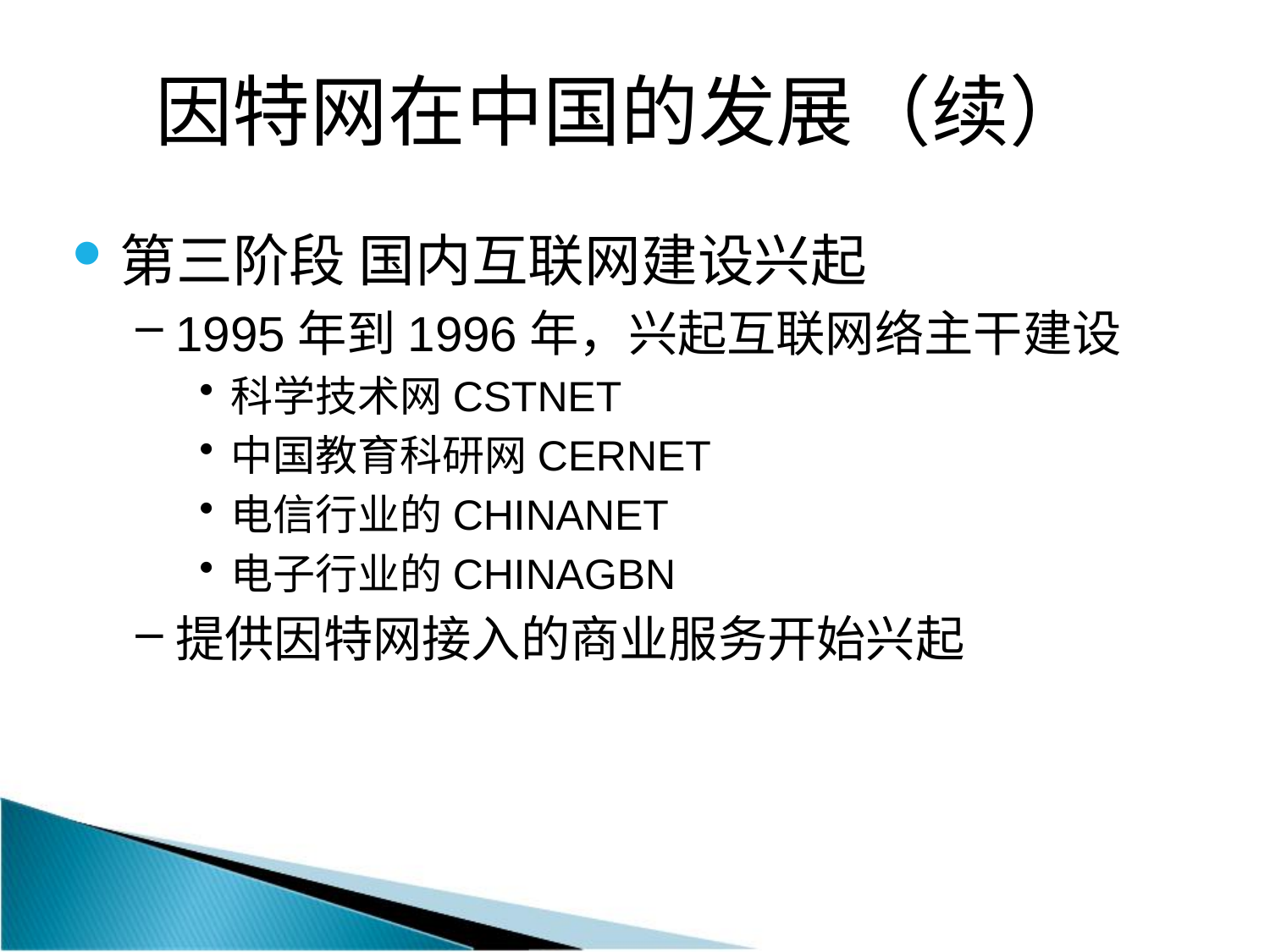

因特网在中国的发展（续）
第三阶段 国内互联网建设兴起
1995年到1996年，兴起互联网络主干建设
科学技术网CSTNET
中国教育科研网CERNET
电信行业的CHINANET
电子行业的CHINAGBN
提供因特网接入的商业服务开始兴起